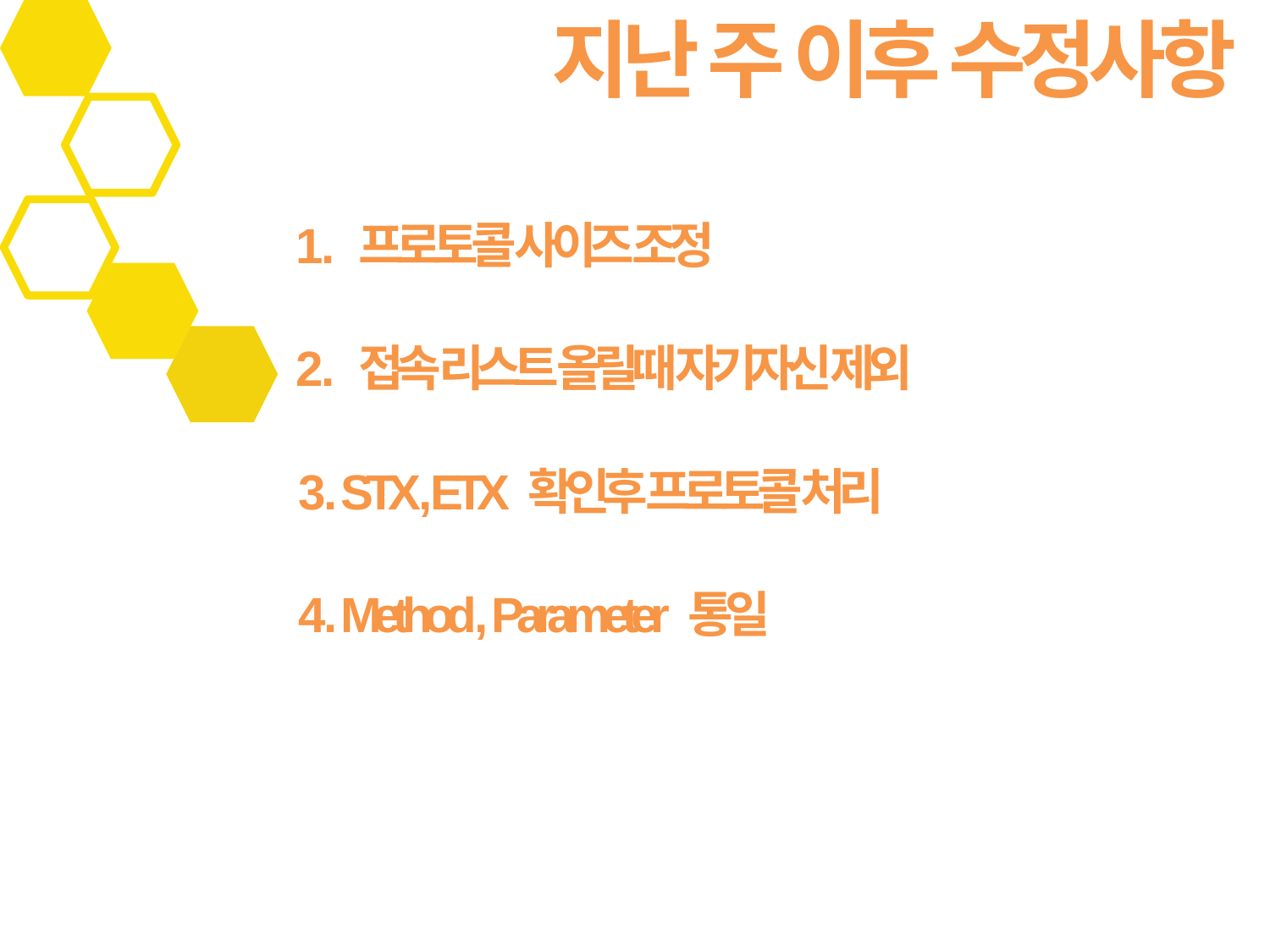

지난 주 이후 수정사항
1 .  프로토콜 사이즈 조정
2 .  접속 리스트 올릴때 자기자신 제외
3 .  STX , ETX 확인후 프로토콜 처리
4 .  Method ,  Parameter 통일